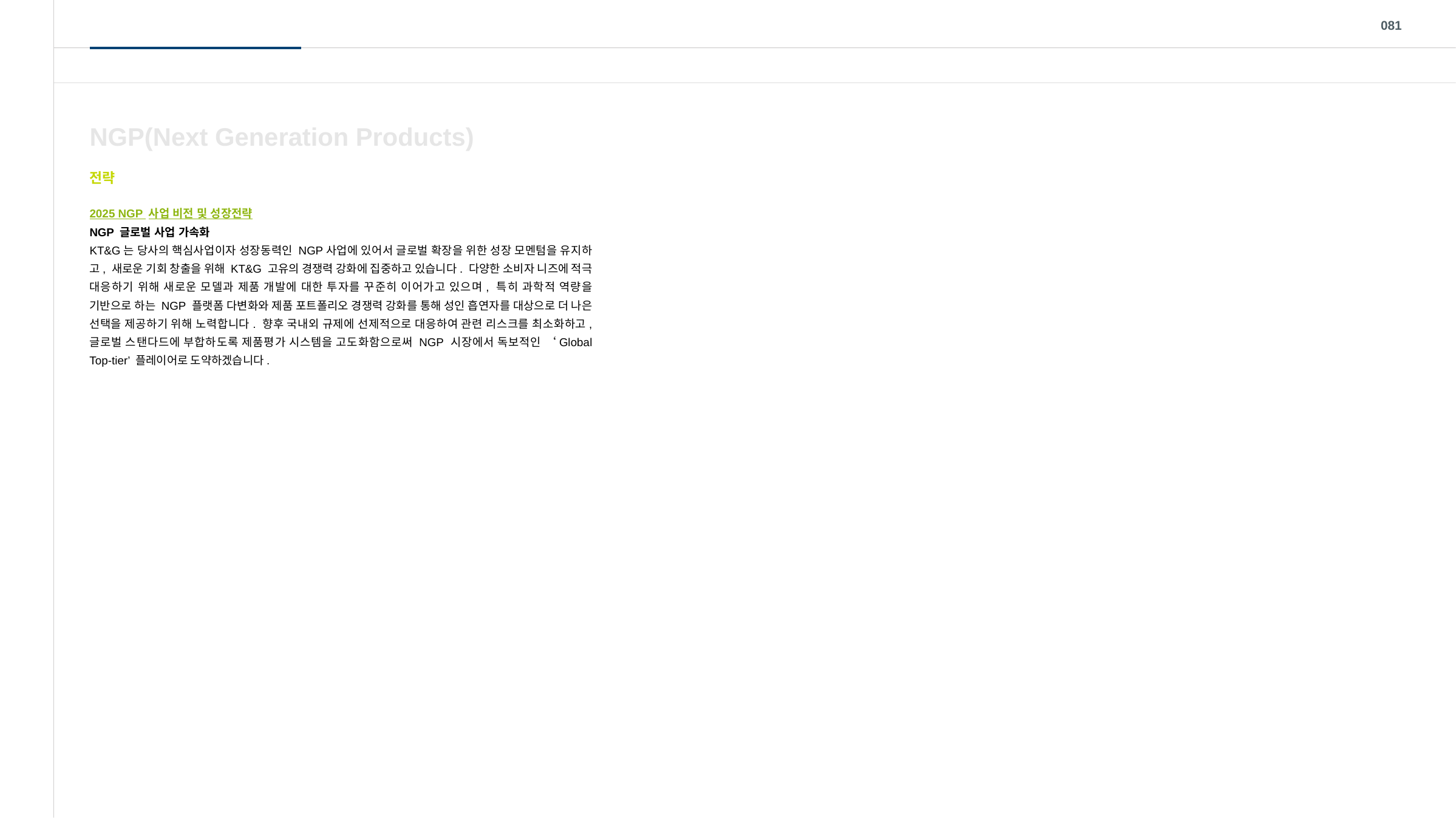

081
NGP(Next Generation Products)
전략
2025 NGP 사업 비전 및 성장전략
NGP 글로벌 사업 가속화
KT&G는 당사의 핵심사업이자 성장동력인 NGP사업에 있어서 글로벌 확장을 위한 성장 모멘텀을 유지하고, 새로운 기회 창출을 위해 KT&G 고유의 경쟁력 강화에 집중하고 있습니다. 다양한 소비자 니즈에 적극 대응하기 위해 새로운 모델과 제품 개발에 대한 투자를 꾸준히 이어가고 있으며, 특히 과학적 역량을 기반으로 하는 NGP 플랫폼 다변화와 제품 포트폴리오 경쟁력 강화를 통해 성인 흡연자를 대상으로 더 나은 선택을 제공하기 위해 노력합니다. 향후 국내외 규제에 선제적으로 대응하여 관련 리스크를 최소화하고, 글로벌 스탠다드에 부합하도록 제품평가 시스템을 고도화함으로써 NGP 시장에서 독보적인 ‘Global Top-tier’ 플레이어로 도약하겠습니다.